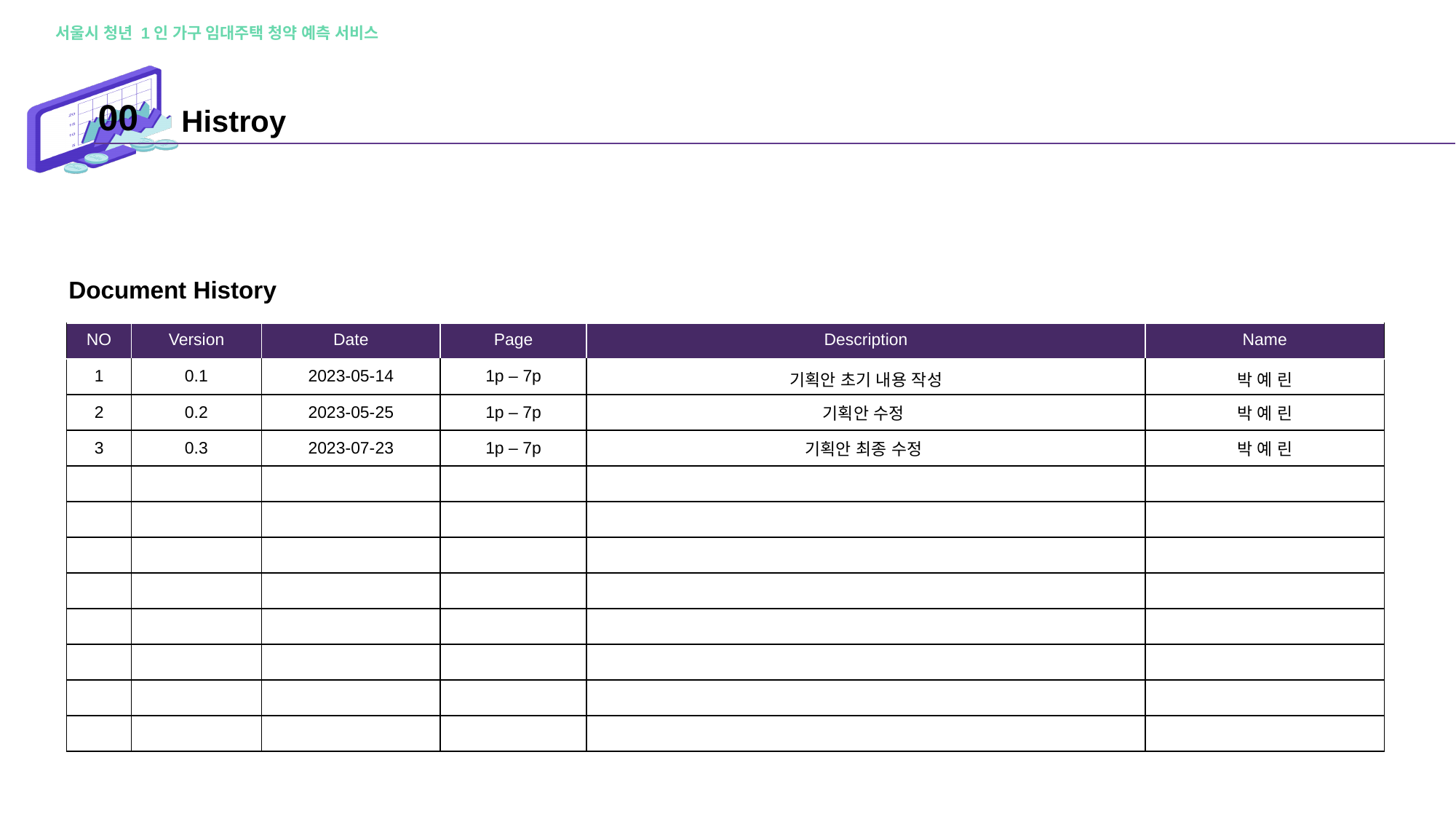

서울시 청년 1인 가구 임대주택 청약 예측 서비스

00
Histroy
Document History
| NO | Version | Date | Page | Description | Name |
| --- | --- | --- | --- | --- | --- |
| 1 | 0.1 | 2023-05-14 | 1p – 7p | 기획안 초기 내용 작성 | 박 예 린 |
| 2 | 0.2 | 2023-05-25 | 1p – 7p | 기획안 수정 | 박 예 린 |
| 3 | 0.3 | 2023-07-23 | 1p – 7p | 기획안 최종 수정 | 박 예 린 |
|  |  |  |  |  |  |
|  |  |  |  |  |  |
|  |  |  |  |  |  |
|  |  |  |  |  |  |
|  |  |  |  |  |  |
|  |  |  |  |  |  |
|  |  |  |  |  |  |
|  |  |  |  |  |  |